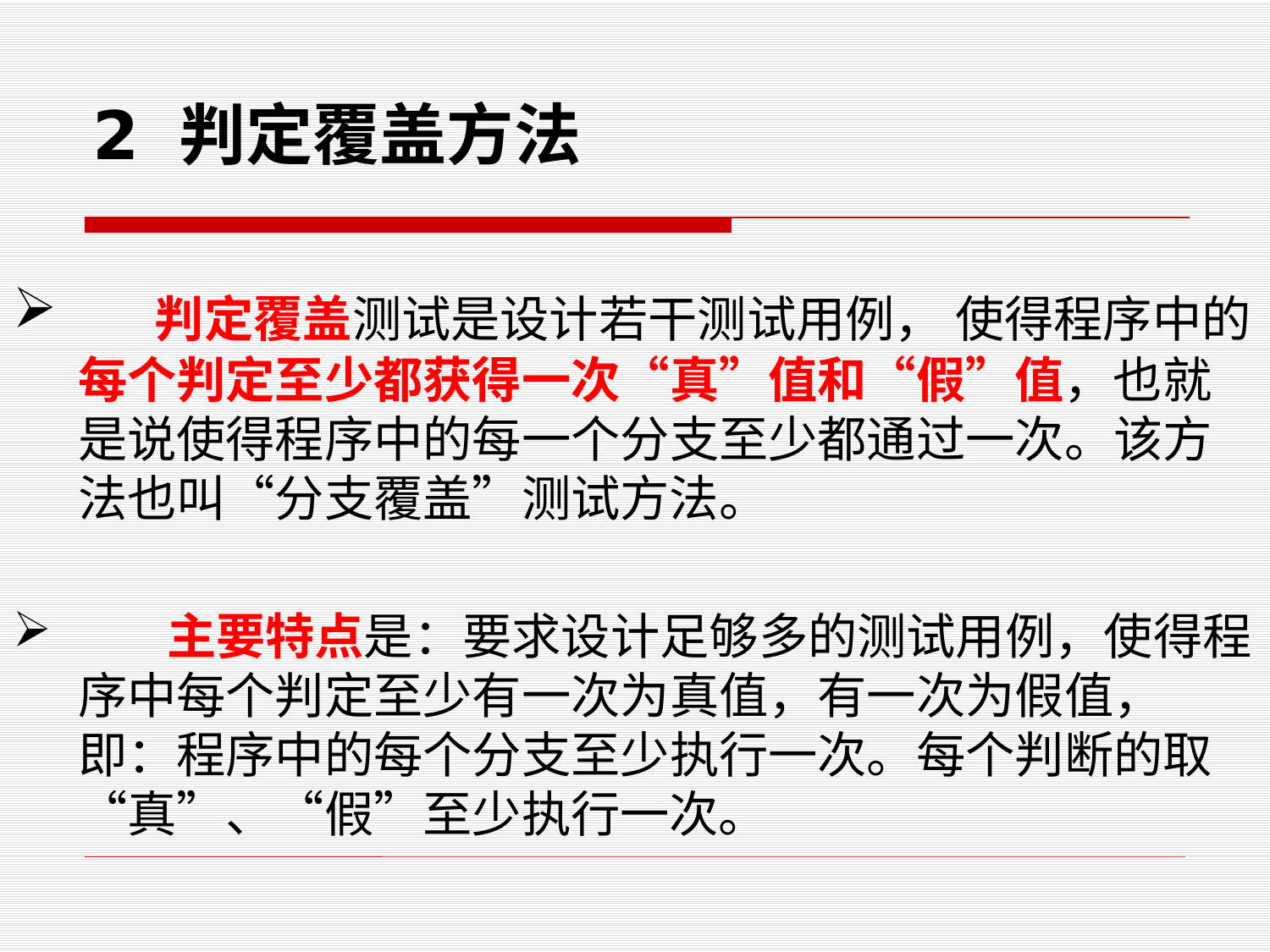

# 2 判定覆盖方法
     判定覆盖测试是设计若干测试用例， 使得程序中的每个判定至少都获得一次“真”值和“假”值，也就是说使得程序中的每一个分支至少都通过一次。该方法也叫“分支覆盖”测试方法。

       主要特点是：要求设计足够多的测试用例，使得程序中每个判定至少有一次为真值，有一次为假值，即：程序中的每个分支至少执行一次。每个判断的取“真”、“假”至少执行一次。